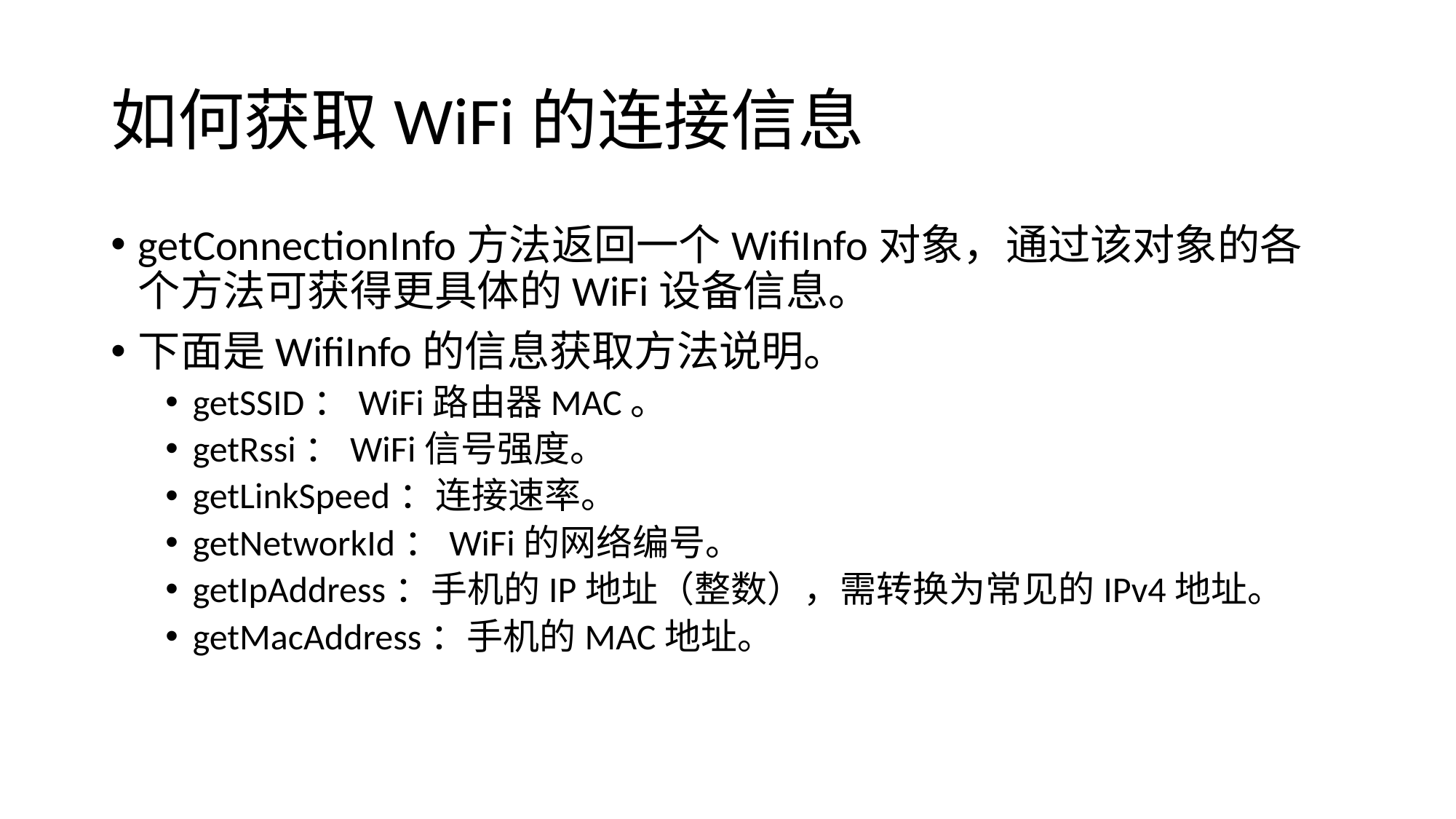

# 如何获取WiFi的连接信息
getConnectionInfo方法返回一个WifiInfo对象，通过该对象的各个方法可获得更具体的WiFi设备信息。
下面是WifiInfo的信息获取方法说明。
getSSID：WiFi路由器MAC。
getRssi：WiFi信号强度。
getLinkSpeed：连接速率。
getNetworkId：WiFi的网络编号。
getIpAddress：手机的IP地址（整数），需转换为常见的IPv4地址。
getMacAddress：手机的MAC地址。